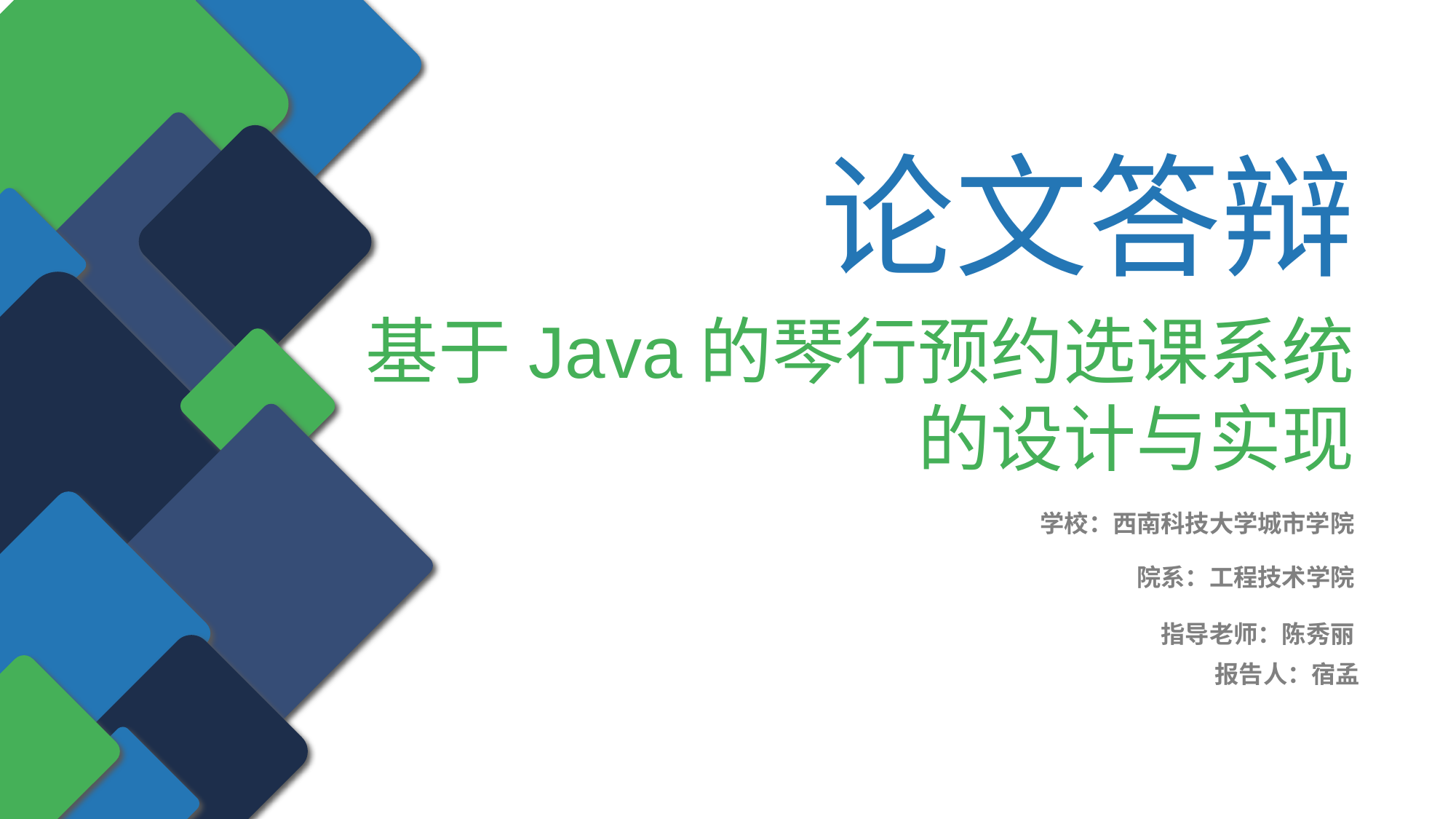

论文答辩

基于Java的琴行预约选课系统的设计与实现

学校：西南科技大学城市学院

院系：工程技术学院
指导老师：陈秀丽
报告人：宿孟